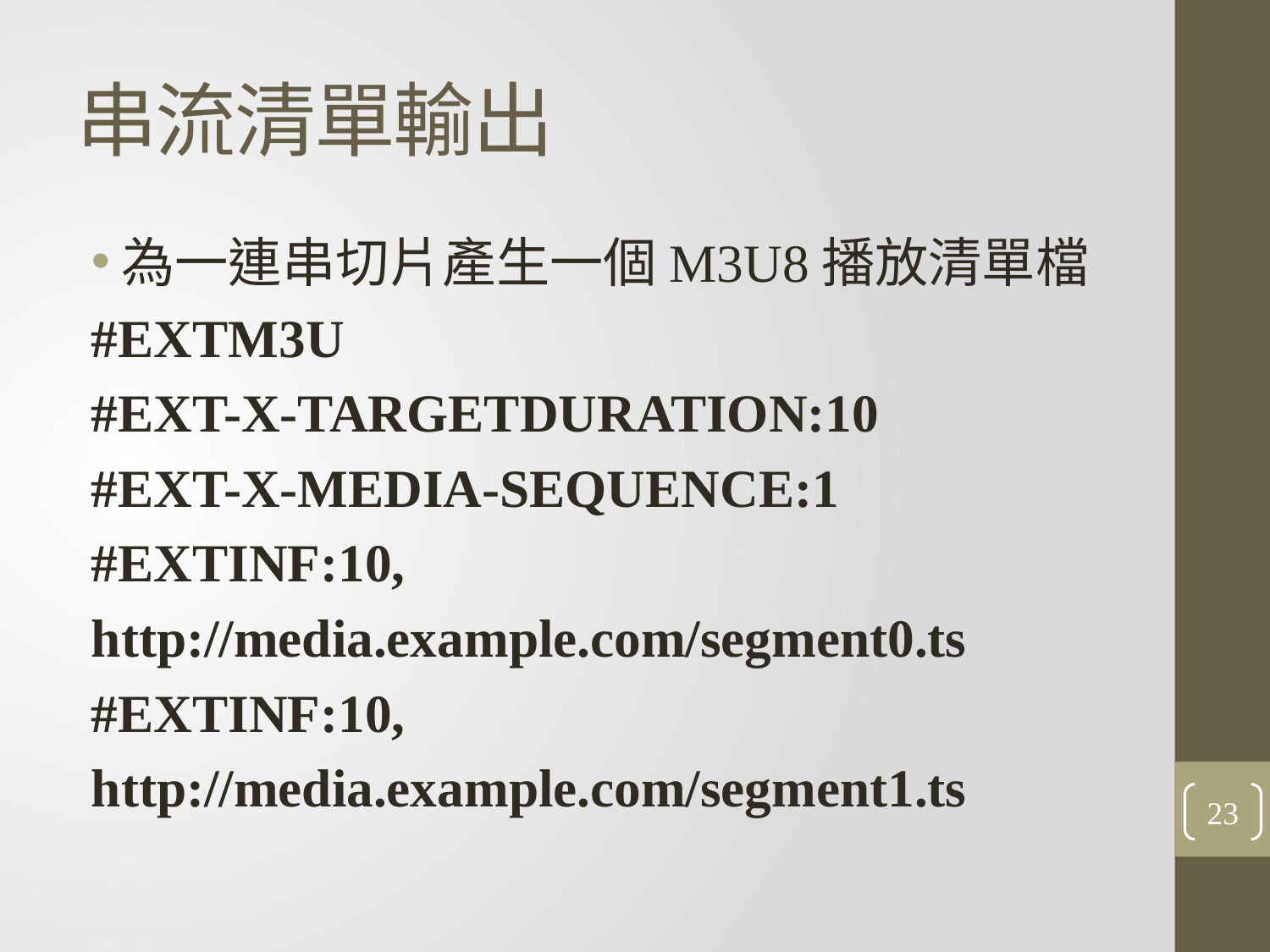

# 串流清單輸出
為一連串切片產生一個M3U8播放清單檔
#EXTM3U
#EXT-X-TARGETDURATION:10
#EXT-X-MEDIA-SEQUENCE:1
#EXTINF:10,
http://media.example.com/segment0.ts
#EXTINF:10,
http://media.example.com/segment1.ts
23